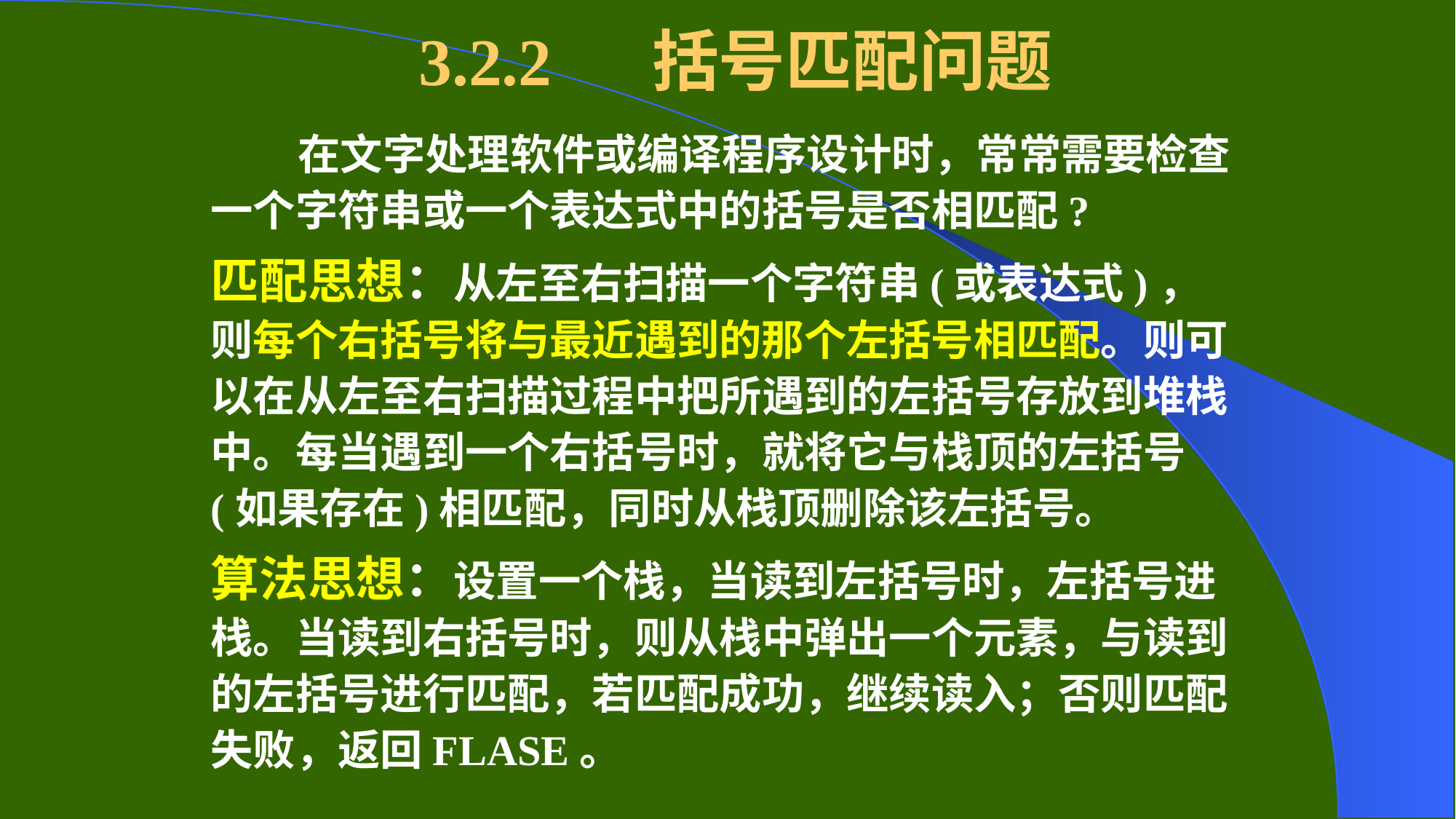

# 3.2.2     括号匹配问题
        在文字处理软件或编译程序设计时，常常需要检查一个字符串或一个表达式中的括号是否相匹配?
匹配思想：从左至右扫描一个字符串(或表达式)，则每个右括号将与最近遇到的那个左括号相匹配。则可以在从左至右扫描过程中把所遇到的左括号存放到堆栈中。每当遇到一个右括号时，就将它与栈顶的左括号(如果存在)相匹配，同时从栈顶删除该左括号。
算法思想：设置一个栈，当读到左括号时，左括号进栈。当读到右括号时，则从栈中弹出一个元素，与读到的左括号进行匹配，若匹配成功，继续读入；否则匹配失败，返回FLASE。